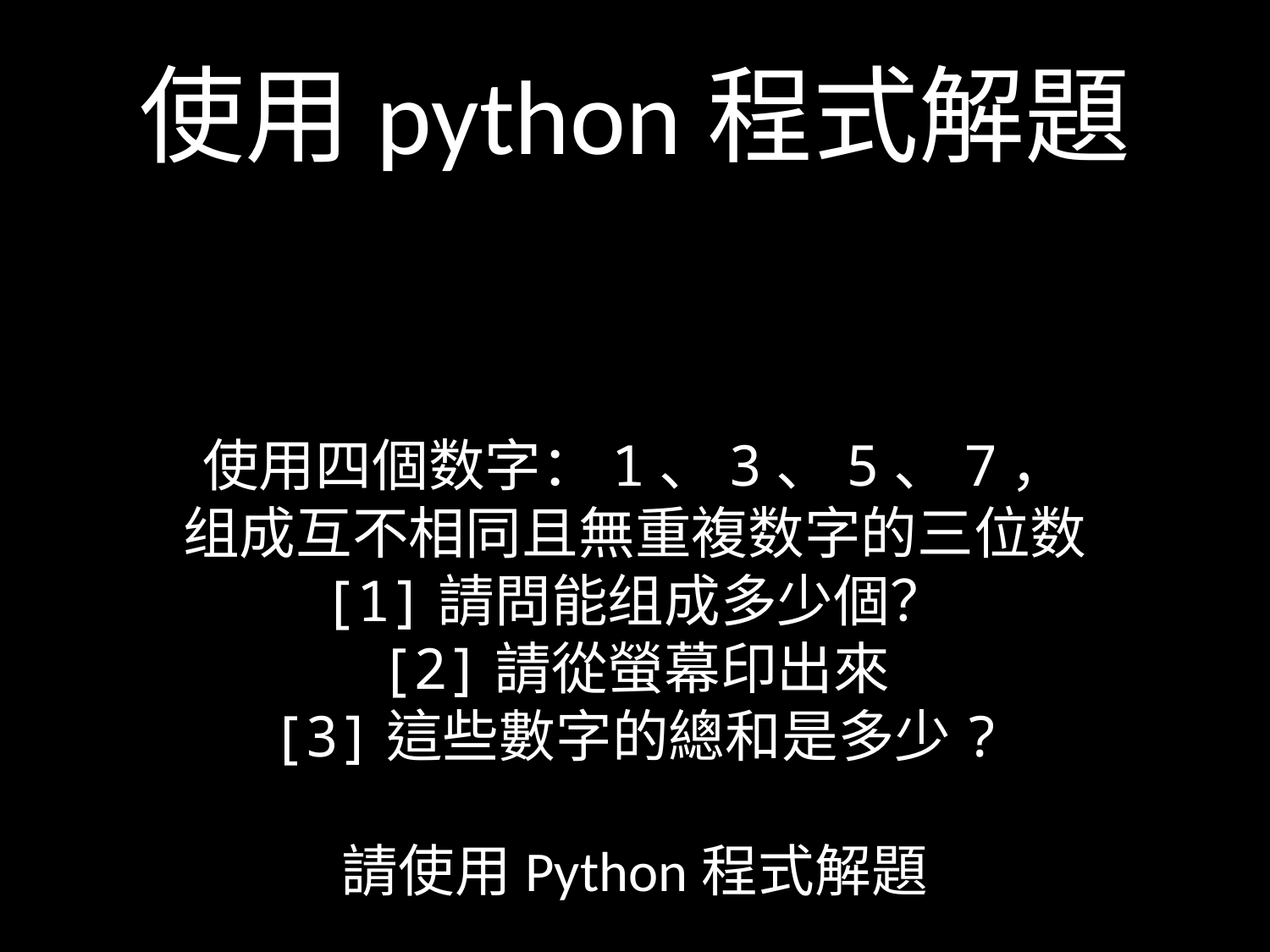

使用python程式解題

使用四個数字：1、3、5、7，
组成互不相同且無重複数字的三位数
[1]請問能组成多少個？
[2]請從螢幕印出來
[3]這些數字的總和是多少?

請使用Python程式解題
#